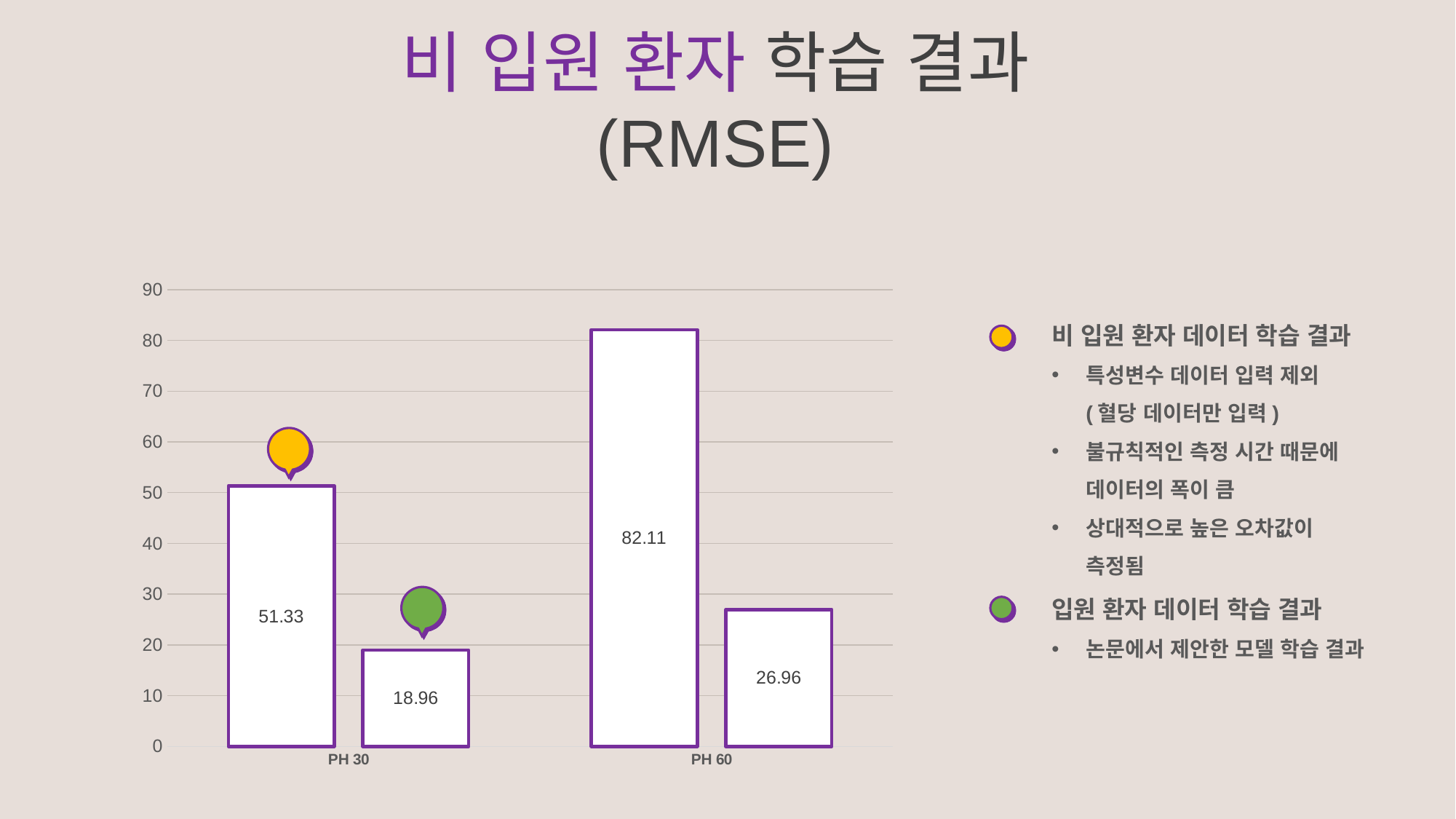

비 입원 환자 학습 결과
(RMSE)

### Chart

| Category | 비입원 환자 데이터 | 입원환자 데이터 |
|---|---|---|
| PH 30 | 51.33 | 18.96 |
| PH 60 | 82.11 | 26.96 |
비 입원 환자 데이터 학습 결과
특성변수 데이터 입력 제외
(혈당 데이터만 입력)
불규칙적인 측정 시간 때문에
데이터의 폭이 큼
상대적으로 높은 오차값이 측정됨

입원 환자 데이터 학습 결과
논문에서 제안한 모델 학습 결과